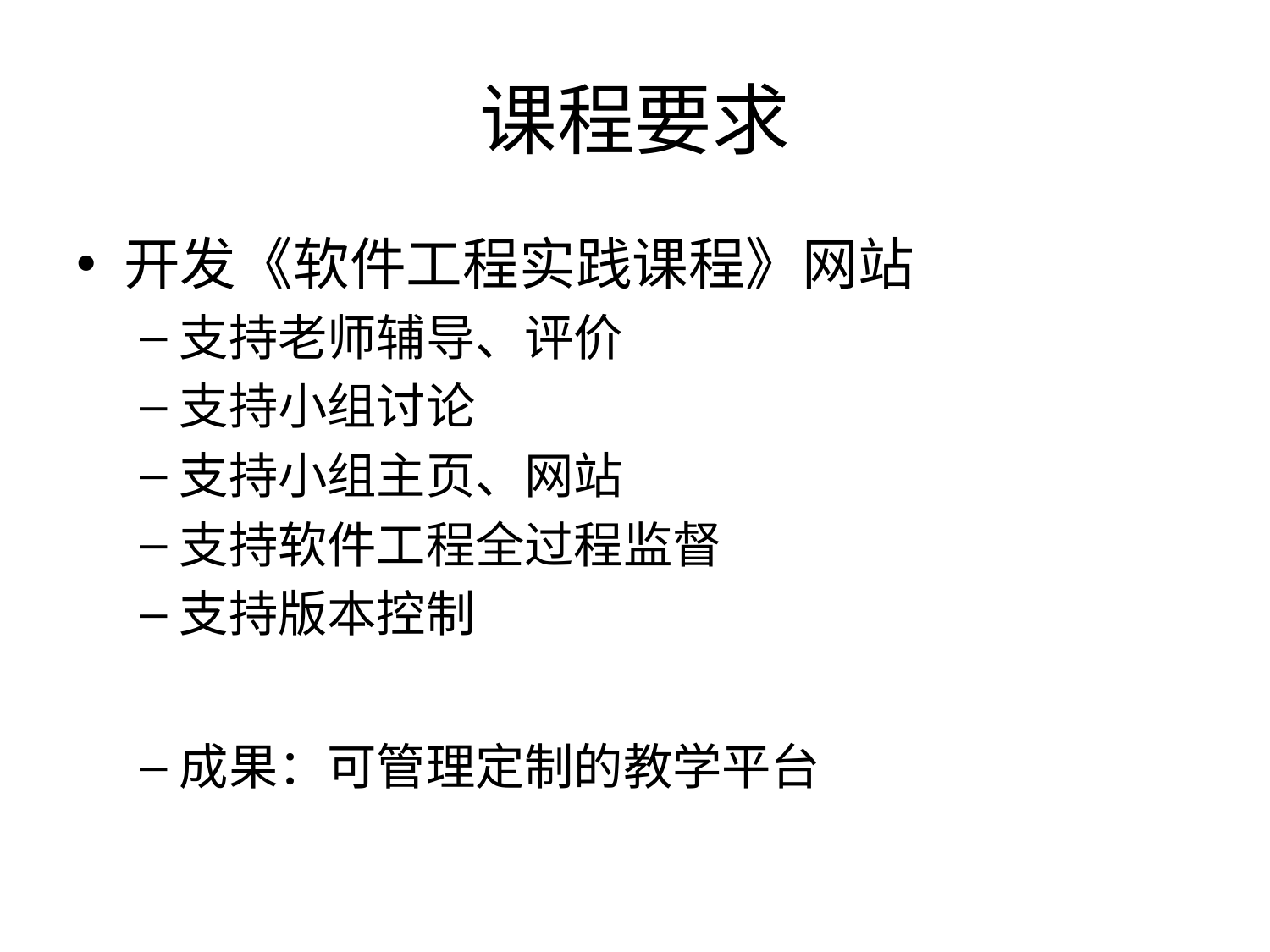

# 课程要求
开发《软件工程实践课程》网站
支持老师辅导、评价
支持小组讨论
支持小组主页、网站
支持软件工程全过程监督
支持版本控制

成果：可管理定制的教学平台